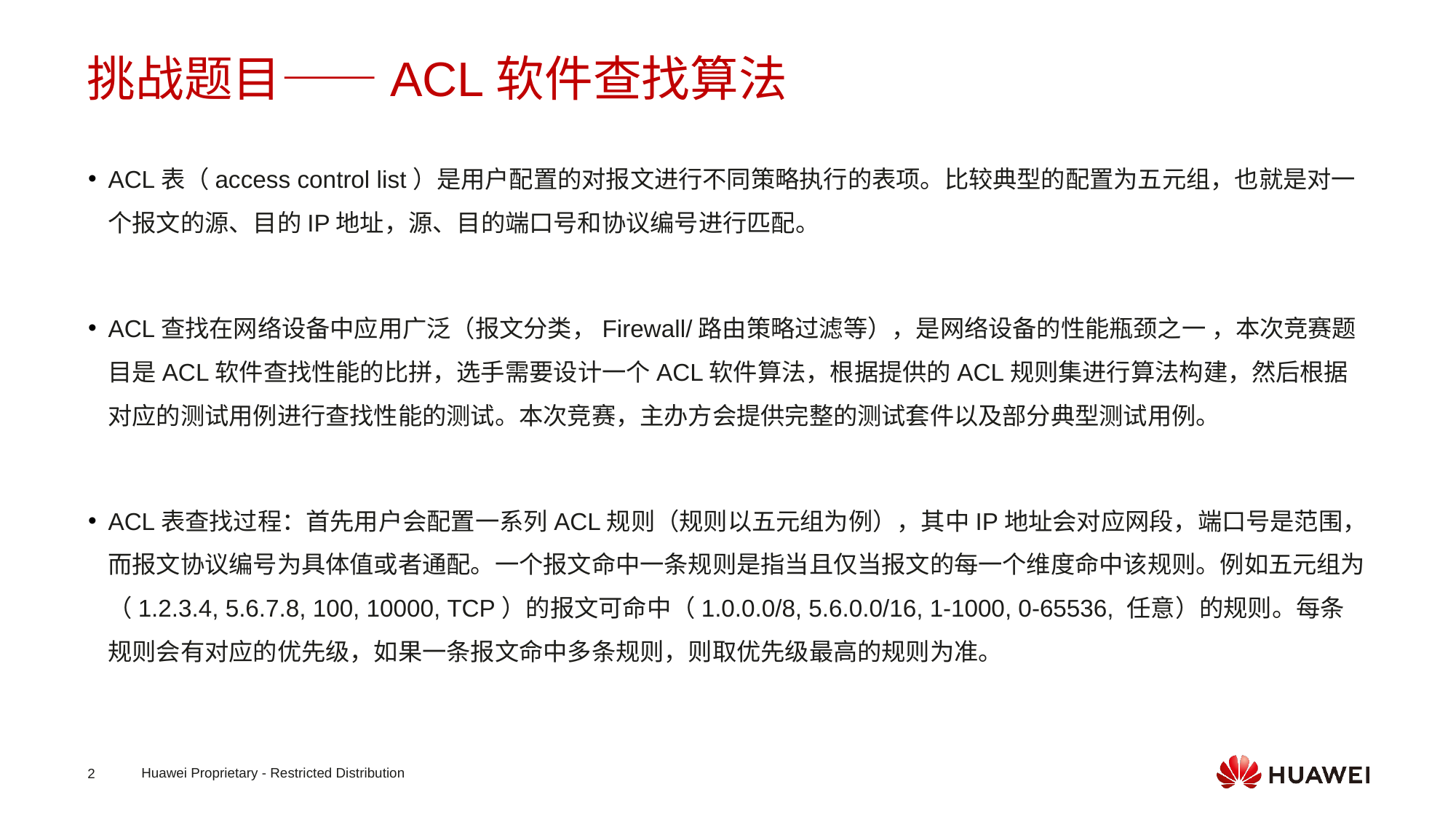

挑战题目——ACL软件查找算法
ACL表（access control list）是用户配置的对报文进行不同策略执行的表项。比较典型的配置为五元组，也就是对一个报文的源、目的IP地址，源、目的端口号和协议编号进行匹配。

ACL查找在网络设备中应用广泛（报文分类，Firewall/路由策略过滤等），是网络设备的性能瓶颈之一 ，本次竞赛题目是ACL软件查找性能的比拼，选手需要设计一个ACL软件算法，根据提供的ACL规则集进行算法构建，然后根据对应的测试用例进行查找性能的测试。本次竞赛，主办方会提供完整的测试套件以及部分典型测试用例。

ACL表查找过程：首先用户会配置一系列ACL规则（规则以五元组为例），其中IP地址会对应网段，端口号是范围，而报文协议编号为具体值或者通配。一个报文命中一条规则是指当且仅当报文的每一个维度命中该规则。例如五元组为（1.2.3.4, 5.6.7.8, 100, 10000, TCP）的报文可命中（1.0.0.0/8, 5.6.0.0/16, 1-1000, 0-65536, 任意）的规则。每条规则会有对应的优先级，如果一条报文命中多条规则，则取优先级最高的规则为准。